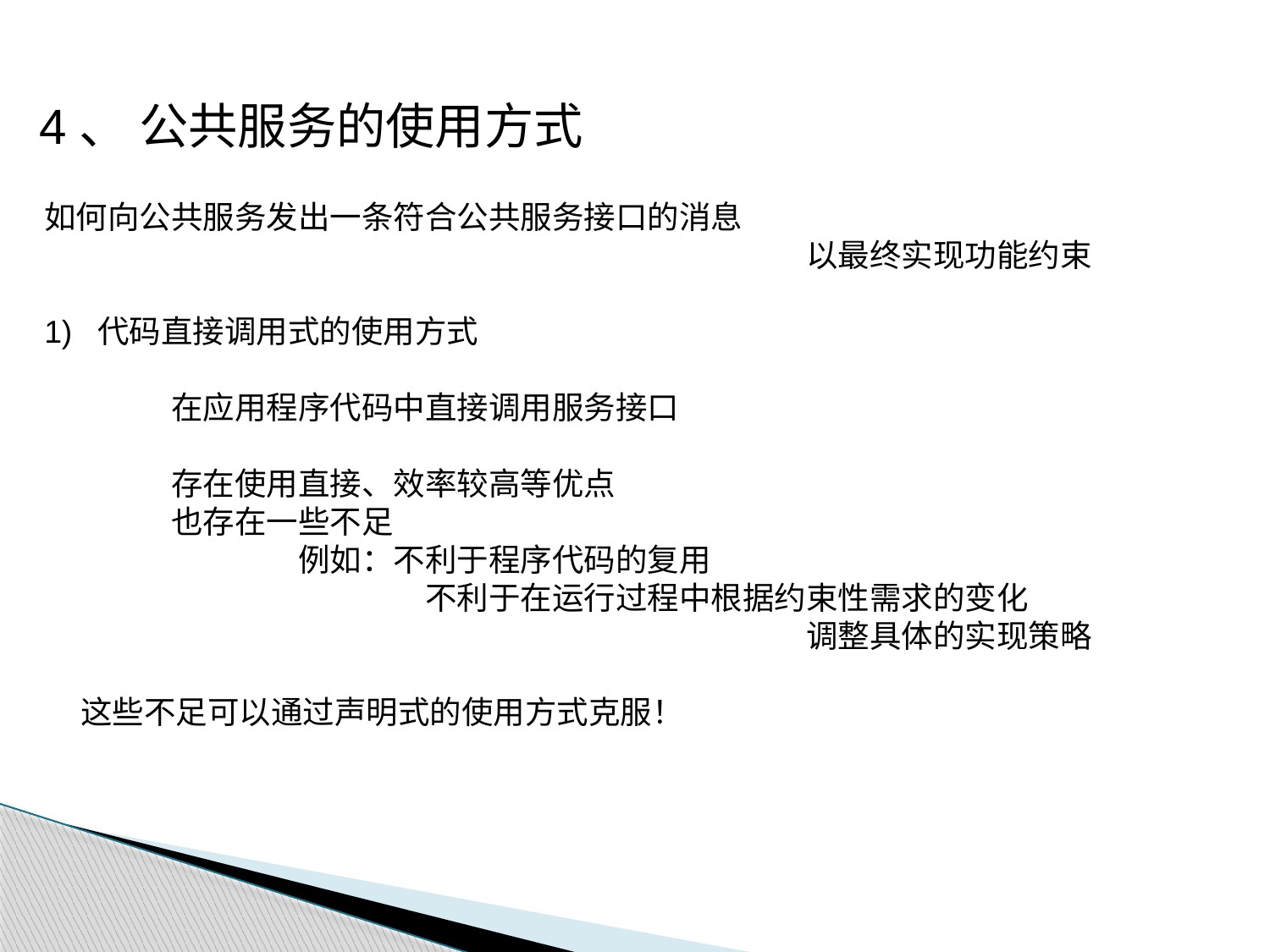

4、 公共服务的使用方式
如何向公共服务发出一条符合公共服务接口的消息
						以最终实现功能约束

1)  代码直接调用式的使用方式

	在应用程序代码中直接调用服务接口

	存在使用直接、效率较高等优点
	也存在一些不足
		例如：不利于程序代码的复用
			不利于在运行过程中根据约束性需求的变化
						调整具体的实现策略

    这些不足可以通过声明式的使用方式克服！